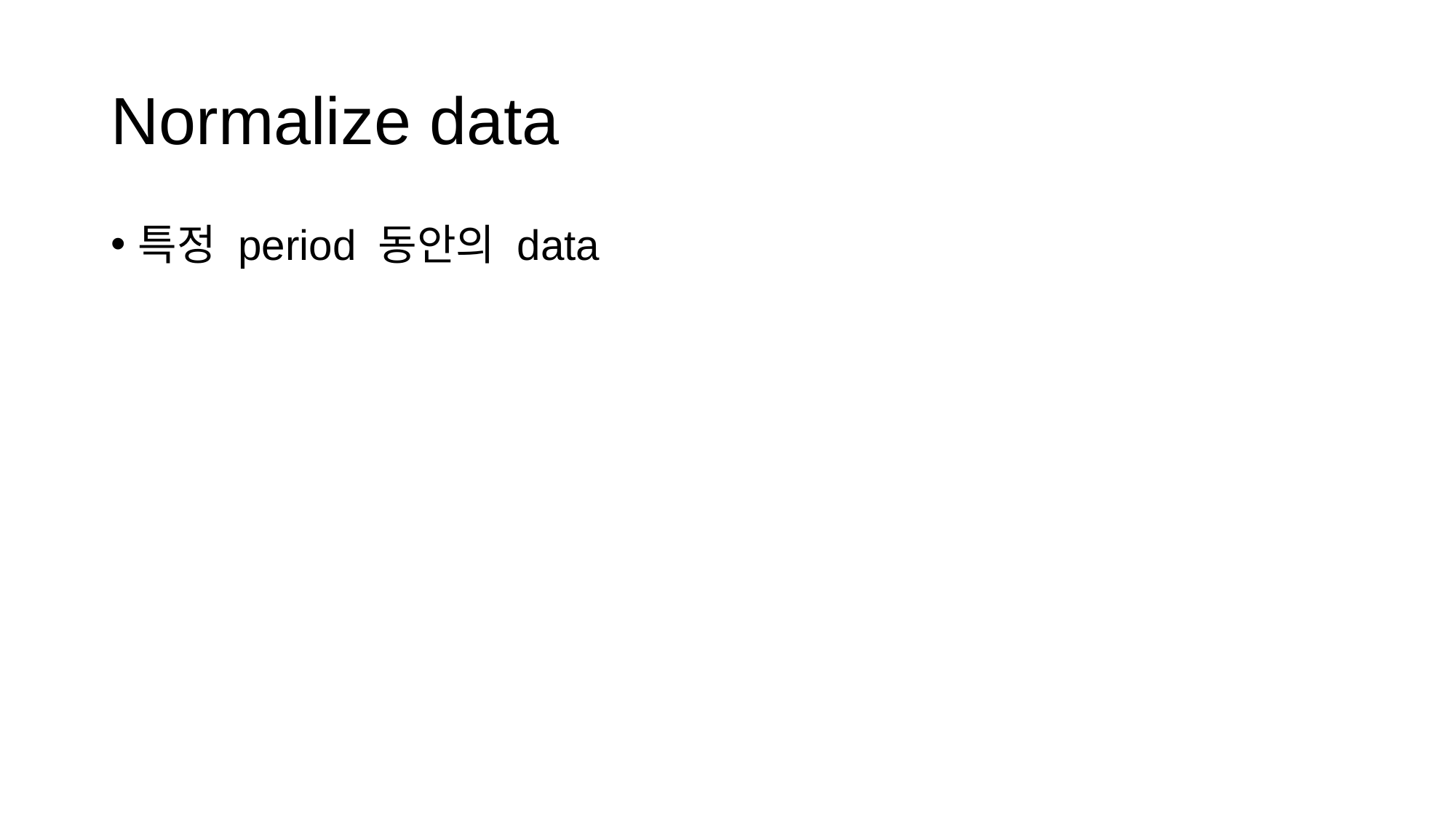

# Normalize data
특정 period 동안의 data